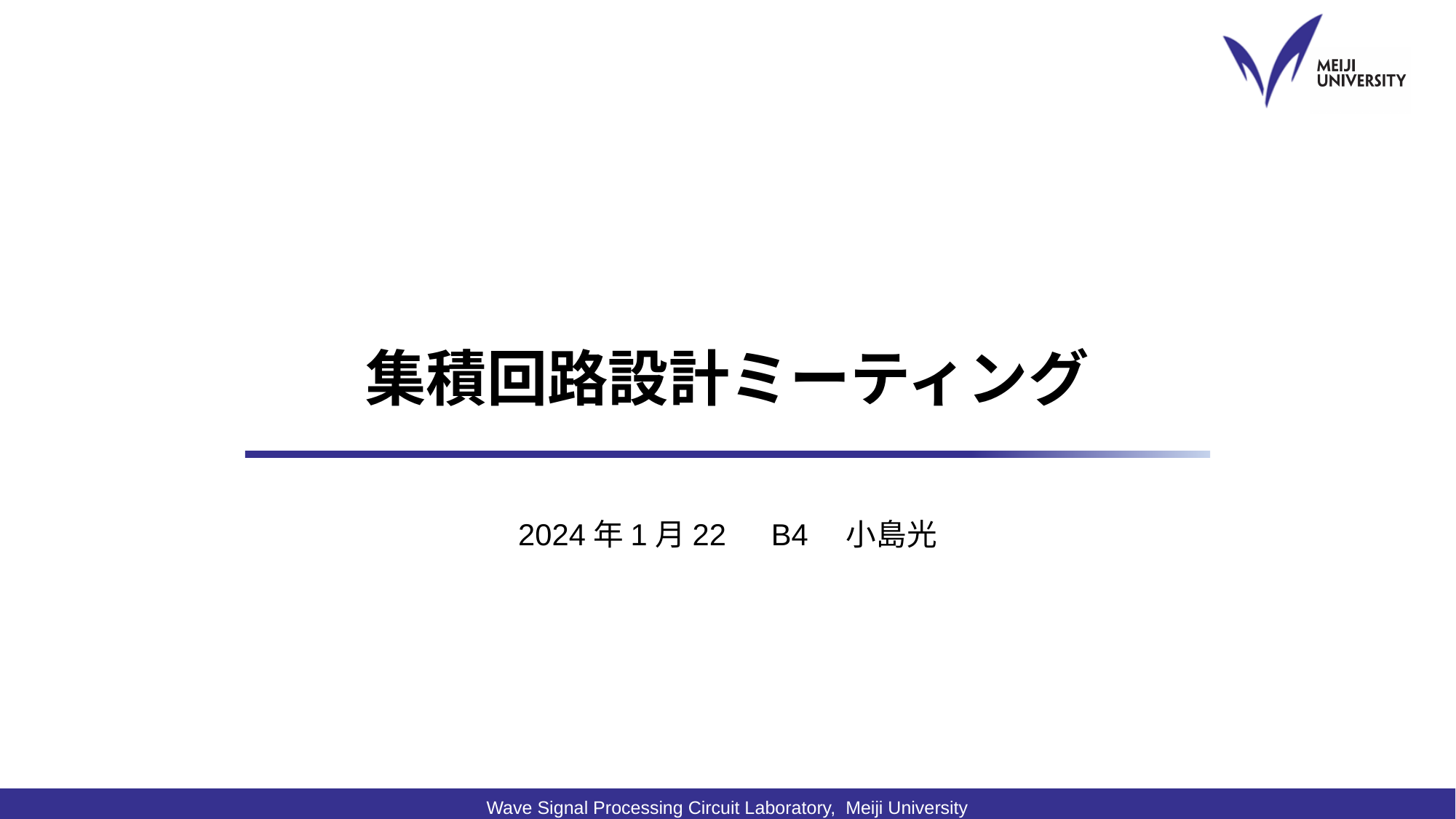

# 集積回路設計ミーティング
2024年1月22　B4　小島光
Wave Signal Processing Circuit Laboratory,  Meiji University